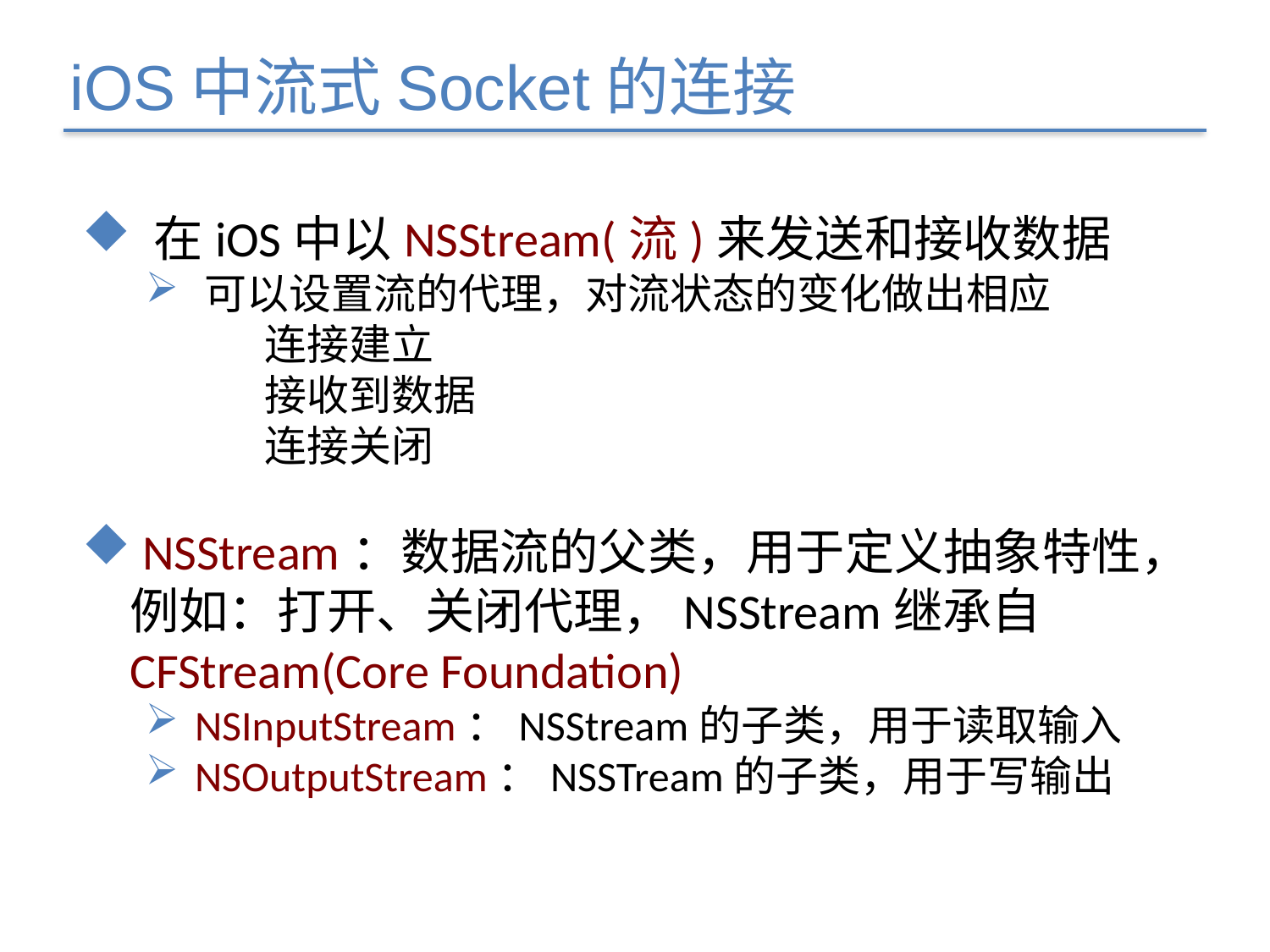

iOS中流式Socket的连接
 在iOS中以NSStream(流)来发送和接收数据
 可以设置流的代理，对流状态的变化做出相应
	连接建立
	接收到数据
	连接关闭

 NSStream：数据流的父类，用于定义抽象特性，例如：打开、关闭代理，NSStream继承自CFStream(Core Foundation)
 NSInputStream：NSStream的子类，用于读取输入
 NSOutputStream：NSSTream的子类，用于写输出